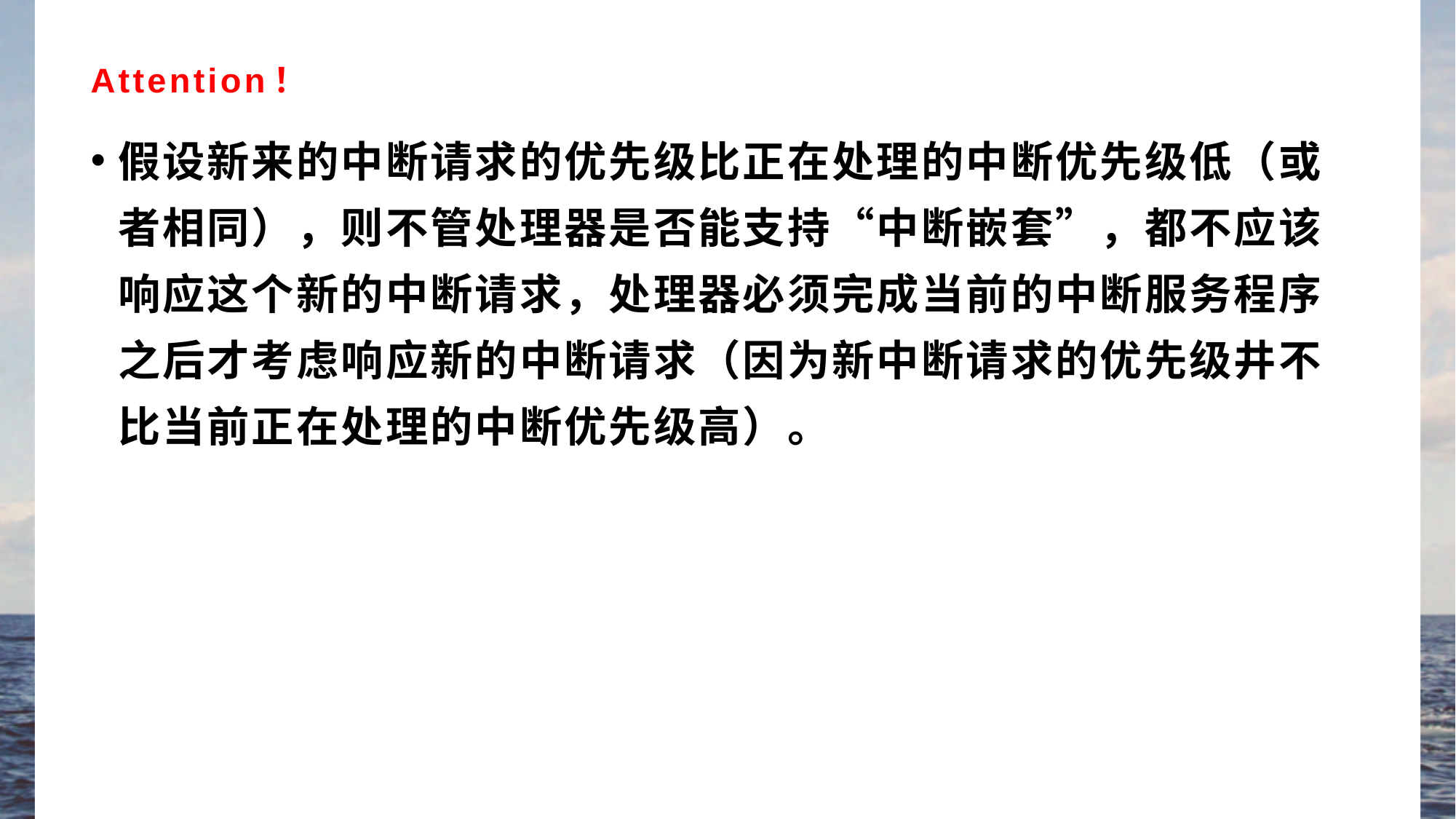

# Attention！
假设新来的中断请求的优先级比正在处理的中断优先级低（或者相同），则不管处理器是否能支持“中断嵌套”，都不应该响应这个新的中断请求，处理器必须完成当前的中断服务程序之后才考虑响应新的中断请求（因为新中断请求的优先级井不比当前正在处理的中断优先级高）。